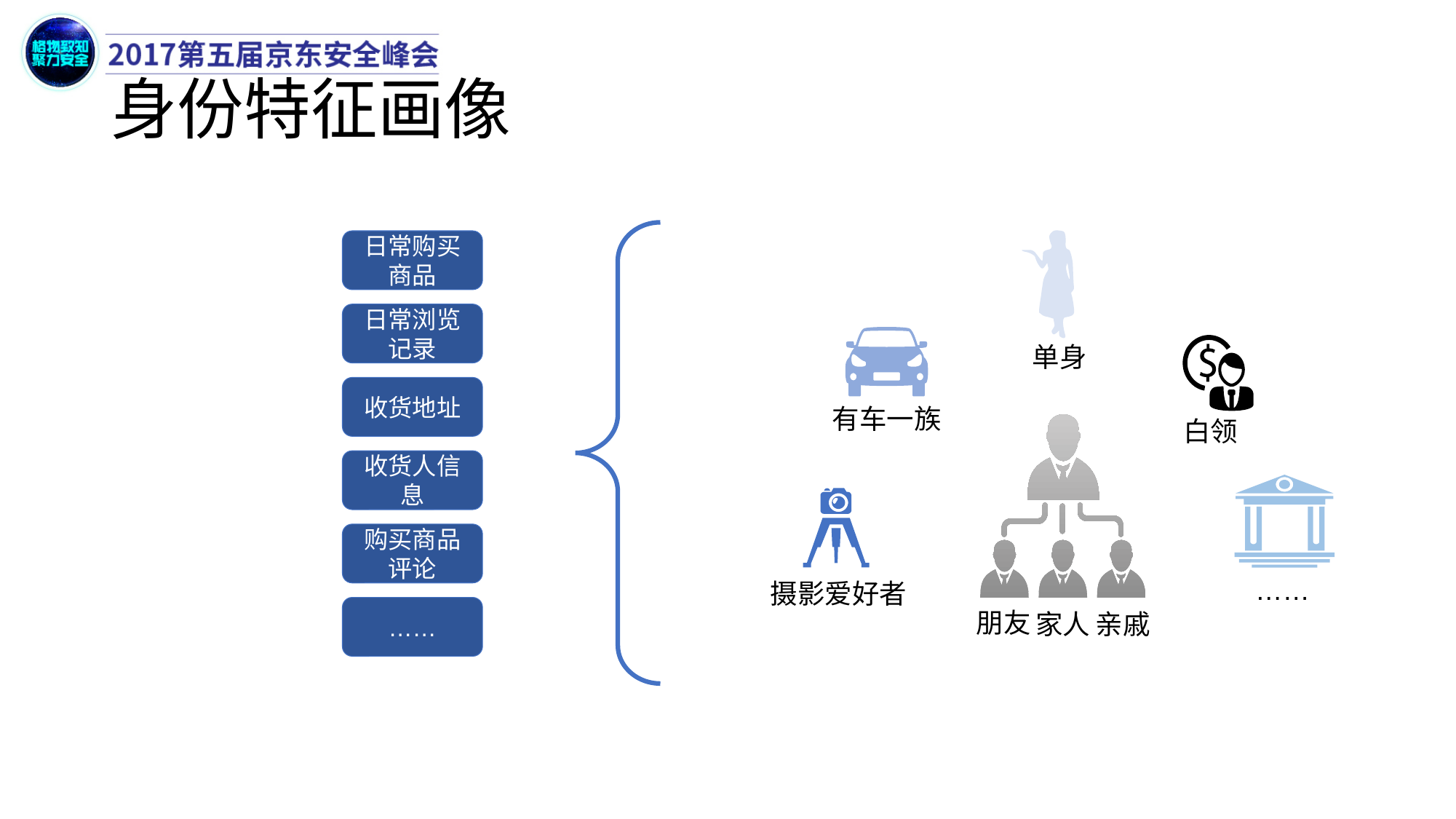

# 身份特征画像

单身

有车一族
白领

……
摄影爱好者
朋友
亲戚
家人
日常购买商品
日常浏览记录
收货地址
收货人信息
购买商品评论
……